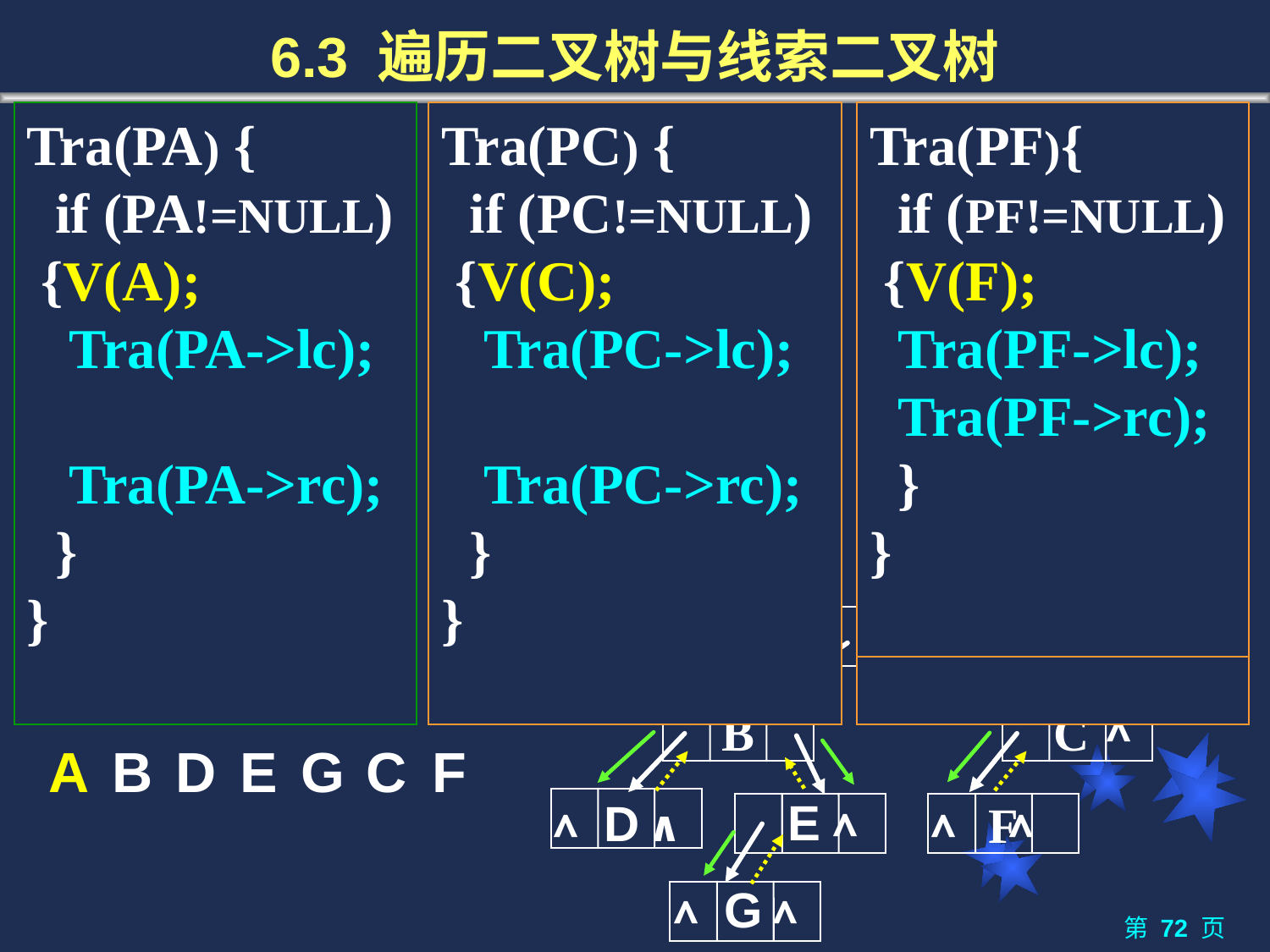

# 6.3 遍历二叉树与线索二叉树
Tra(PA) {
  if (PA!=NULL)
 {V(A);
   Tra(PA->lc);
   Tra(PA->rc);
  }
}
Tra(PA) {
  if (PA!=NULL)
 {V(A);
   Tra(PA->lc);
   Tra(PA->rc);
  }
}
Tra(PA) {
  if (PA!=NULL)
 {V(A);
   Tra(PA->lc);
   Tra(PA->rc);
  }
}
Tra(PB) {
  if (PB!=NULL)
 {V(B);
   Tra(PB->lc);
   Tra(PB->rc);
  }
}
Tra(PB) {
  if (PB!=NULL)
 {V(B);
   Tra(PB->lc);
   Tra(PB->rc);
  }
}
Tra(PB) {
  if (PB!=NULL)
 {V(B);
   Tra(PB->lc);
   Tra(PB->rc);
  }
}
Tra(PC) {
  if (PC!=NULL)
 {V(C);
   Tra(PC->lc);
   Tra(PC->rc);
  }
}
Tra(PC) {
  if (PC!=NULL)
 {V(C);
   Tra(PC->lc);
   Tra(PC->rc);
  }
}
Tra(PC) {
  if (PC!=NULL)
 {V(C);
   Tra(PC->lc);
   Tra(PC->rc);
  }
}
Tra(PD){
  if (PD!=NULL)
 {V(D);
  Tra(PD->lc);
  Tra(PD->rc);
  }
}
Tra(PD){
  if (PD!=NULL)
 {V(D);
  Tra(PD->lc);
  Tra(PD->rc);
  }
}
Tra(PE){
  if (PE!=NULL)
 {V(E);
  Tra(PE->lc);
  Tra(PE->rc);
  }
}
Tra(PE){
  if (PE!=NULL)
 {V(E);
  Tra(PE->lc);
  Tra(PE->rc);
  }
}
Tra(PE){
  if (PE!=NULL)
 {V(E);
  Tra(PE->lc);
  Tra(PE->rc);
  }
}
Tra(PF){
  if (PF!=NULL)
 {V(F);
  Tra(PF->lc);
  Tra(PF->rc);
  }
}
Tra(PF){
  if (PF!=NULL)
 {V(F);
  Tra(PF->lc);
  Tra(PF->rc);
  }
}
T
A

∧
B

C

E  ∧
∧  D ∧
∧   ∧

F

∧  G  ∧

A
B
D
E
G
C
F

第 72 页